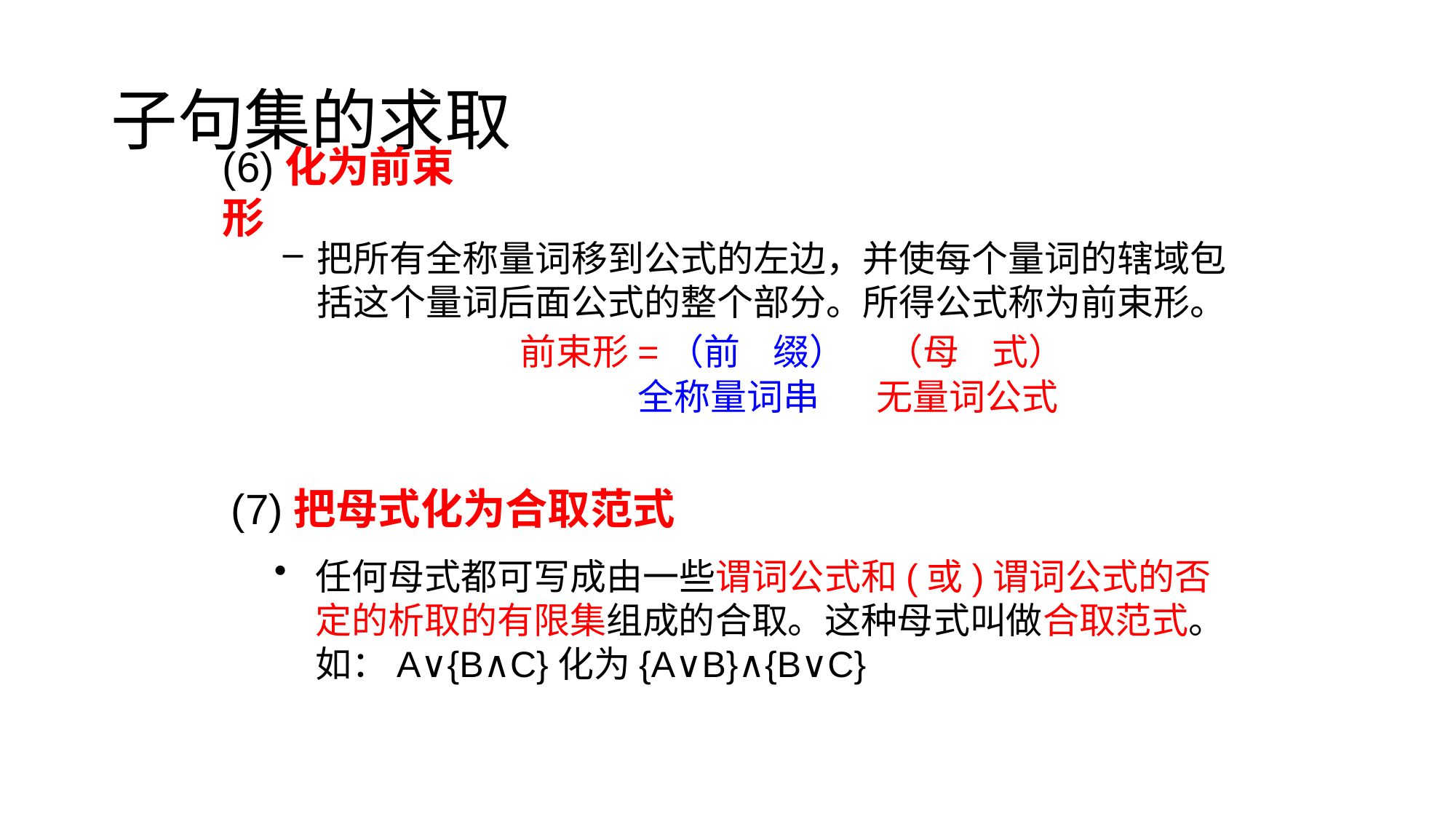

# 子句集的求取
(6)化为前束形
把所有全称量词移到公式的左边，并使每个量词的辖域包括这个量词后面公式的整个部分。所得公式称为前束形。
        前束形=（前    缀）     （母    式）
                       全称量词串       无量词公式

(7)把母式化为合取范式
任何母式都可写成由一些谓词公式和(或)谓词公式的否定的析取的有限集组成的合取。这种母式叫做合取范式。如：A∨{B∧C}化为{A∨B}∧{B∨C}